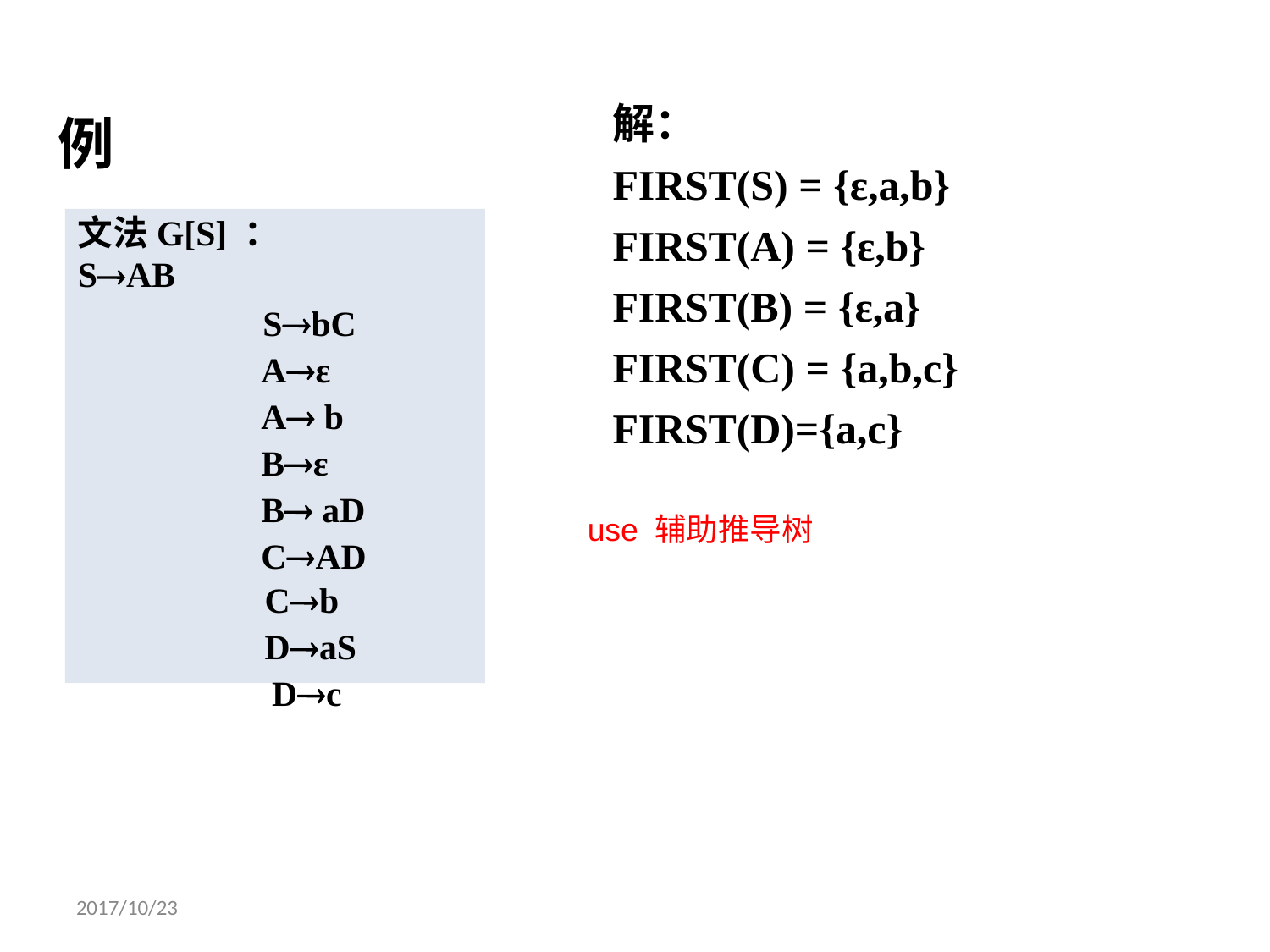

解：
FIRST(S) = {ε,a,b}
FIRST(A) = {ε,b}
FIRST(B) = {ε,a}
FIRST(C) = {a,b,c}
FIRST(D)={a,c}
例
文法G[S] ：S→AB
S→bC  A→ε  A→ b  B→ε  B→ aD  C→AD
C→b
D→aS  D→c

use 辅助推导树
2017/10/23
33